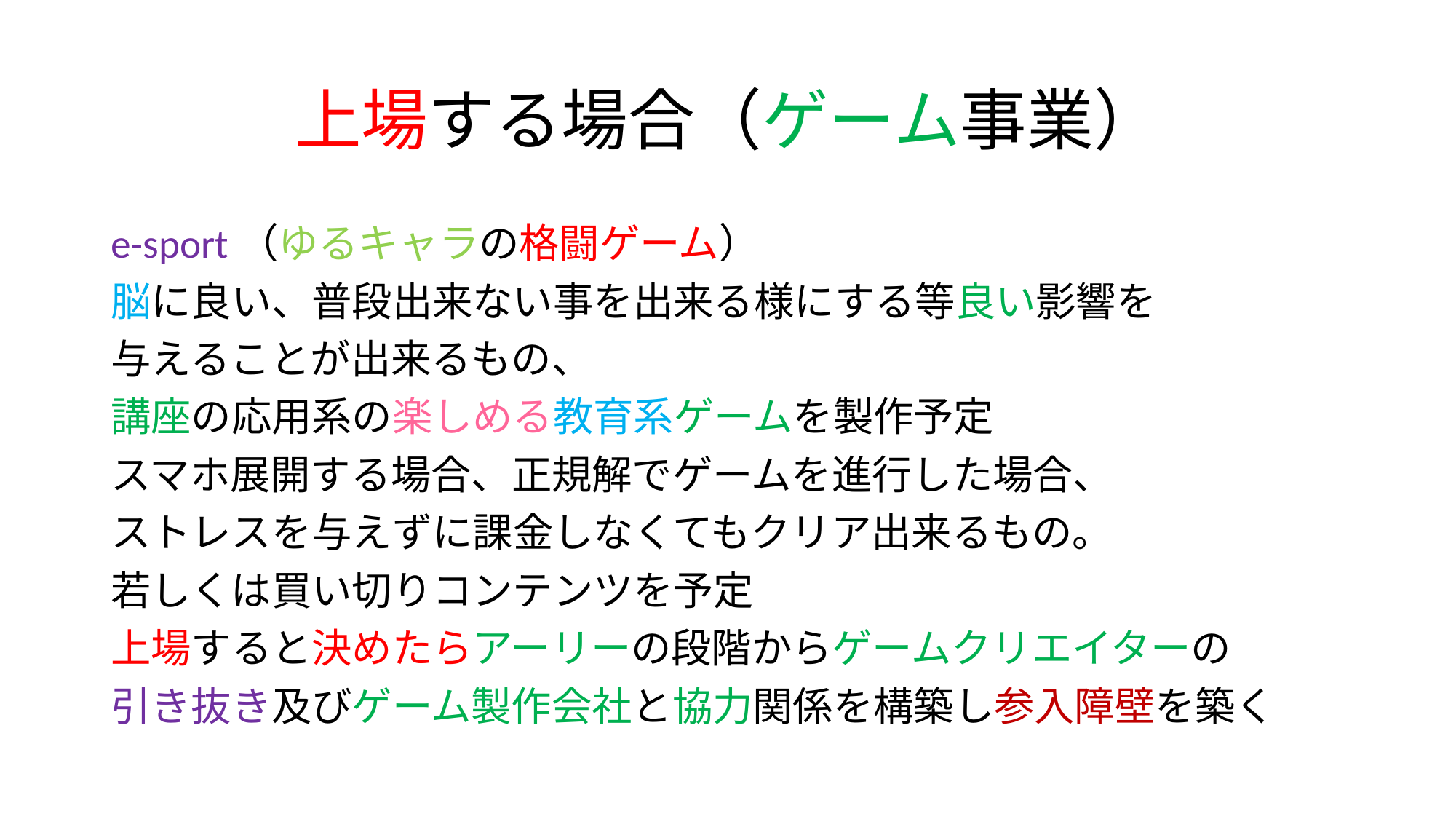

# 上場する場合（ゲーム事業）
e-sport（ゆるキャラの格闘ゲーム）
脳に良い、普段出来ない事を出来る様にする等良い影響を
与えることが出来るもの、
講座の応用系の楽しめる教育系ゲームを製作予定
スマホ展開する場合、正規解でゲームを進行した場合、
ストレスを与えずに課金しなくてもクリア出来るもの。
若しくは買い切りコンテンツを予定
上場すると決めたらアーリーの段階からゲームクリエイターの
引き抜き及びゲーム製作会社と協力関係を構築し参入障壁を築く